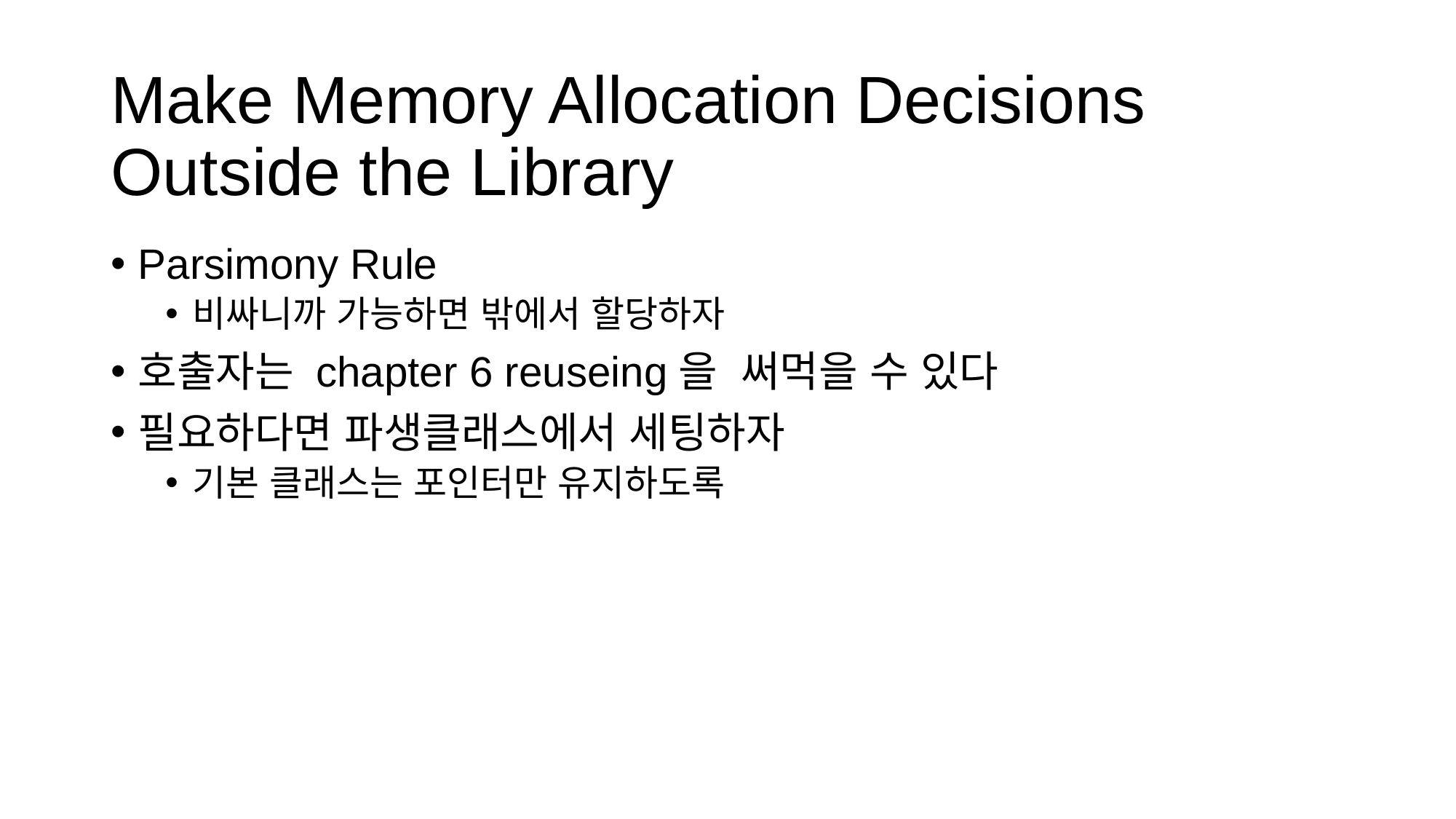

# Make Memory Allocation Decisions Outside the Library
Parsimony Rule
비싸니까 가능하면 밖에서 할당하자
호출자는 chapter 6 reuseing을  써먹을 수 있다
필요하다면 파생클래스에서 세팅하자
기본 클래스는 포인터만 유지하도록